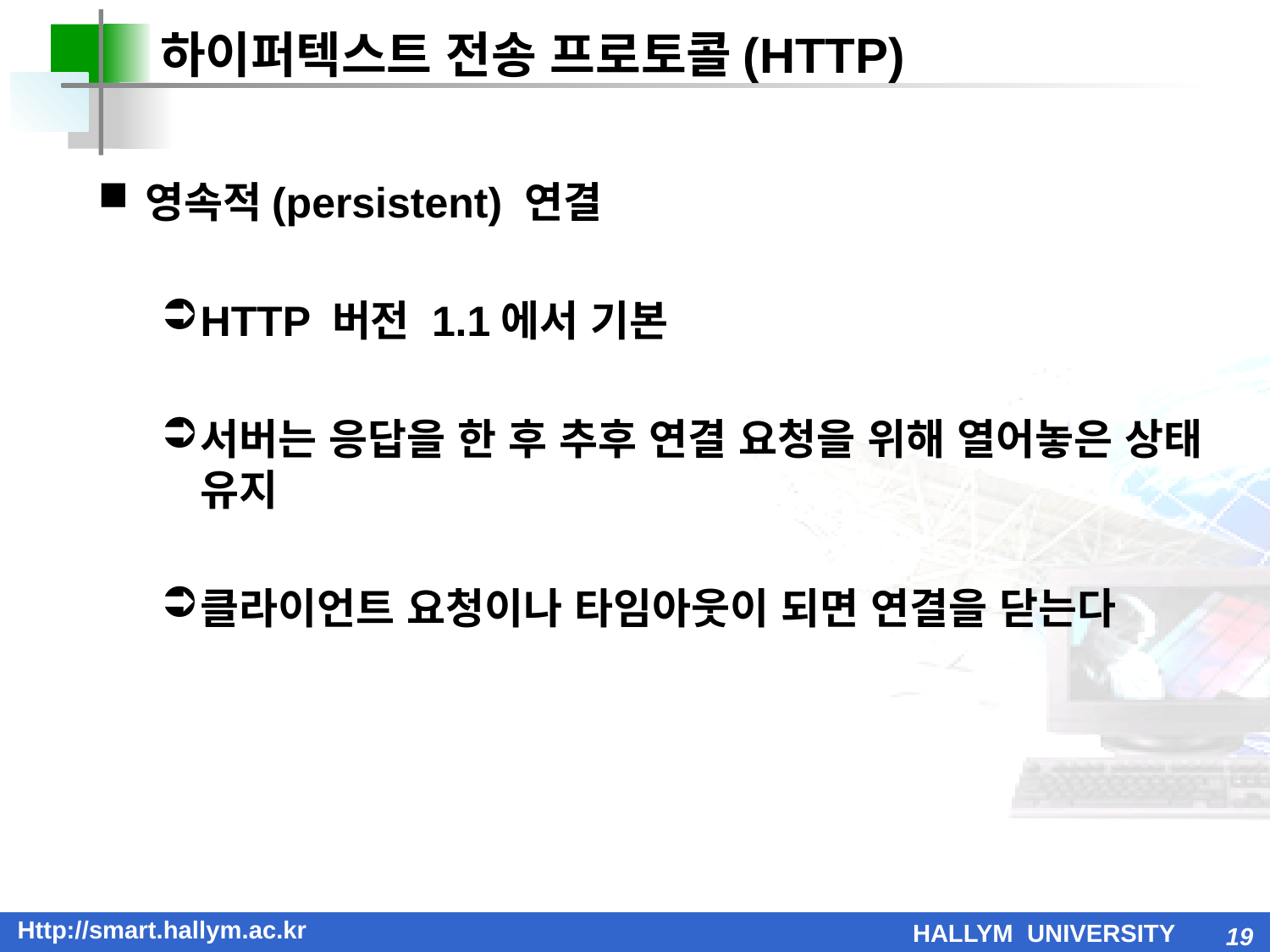

하이퍼텍스트 전송 프로토콜(HTTP)

영속적(persistent) 연결

HTTP 버전 1.1에서 기본

서버는 응답을 한 후 추후 연결 요청을 위해 열어놓은 상태 유지

클라이언트 요청이나 타임아웃이 되면 연결을 닫는다

19